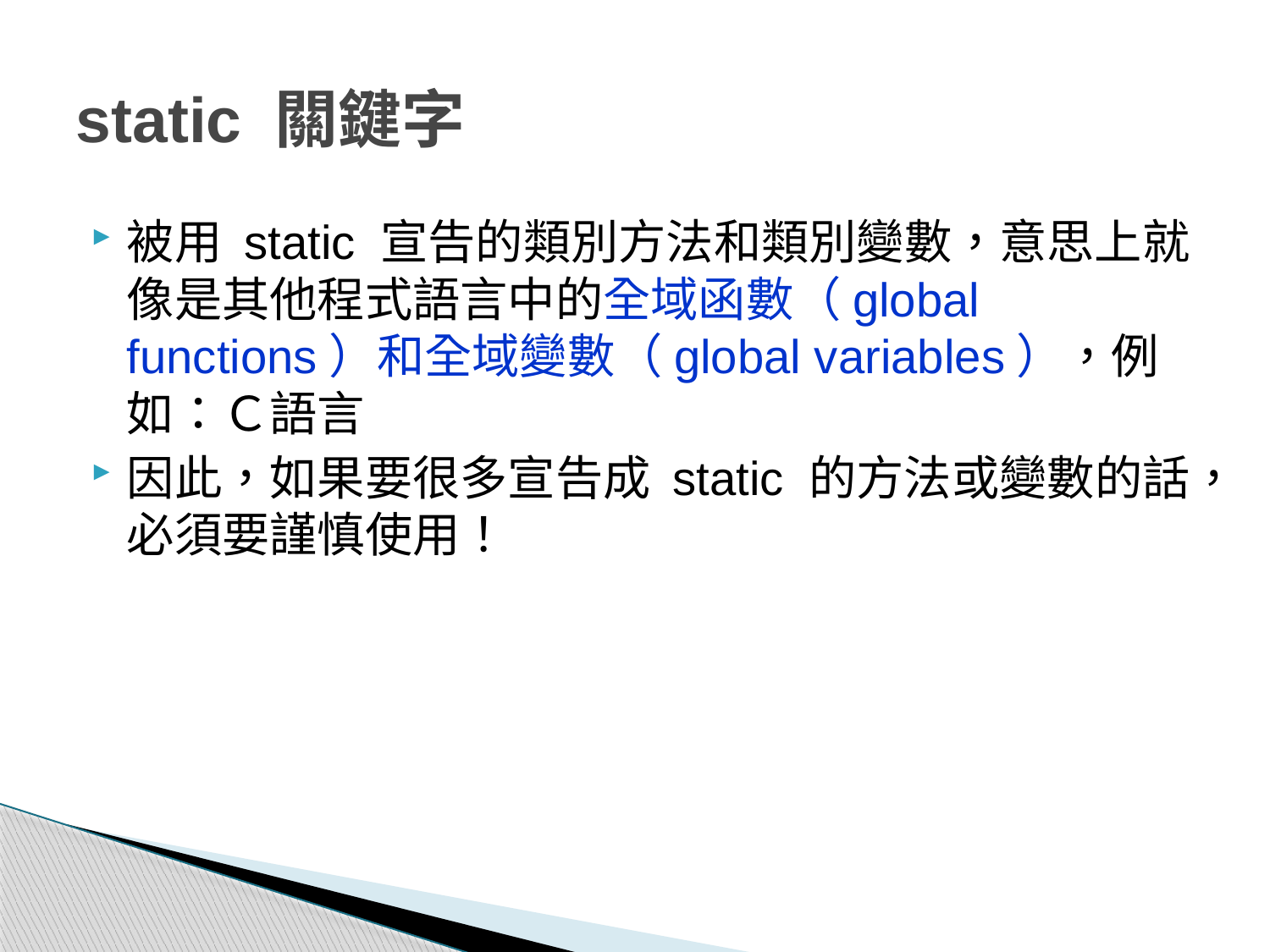

# static 關鍵字
被用 static 宣告的類別方法和類別變數，意思上就像是其他程式語言中的全域函數（global functions）和全域變數（global variables），例如：Ｃ語言
因此，如果要很多宣告成 static 的方法或變數的話，必須要謹慎使用！